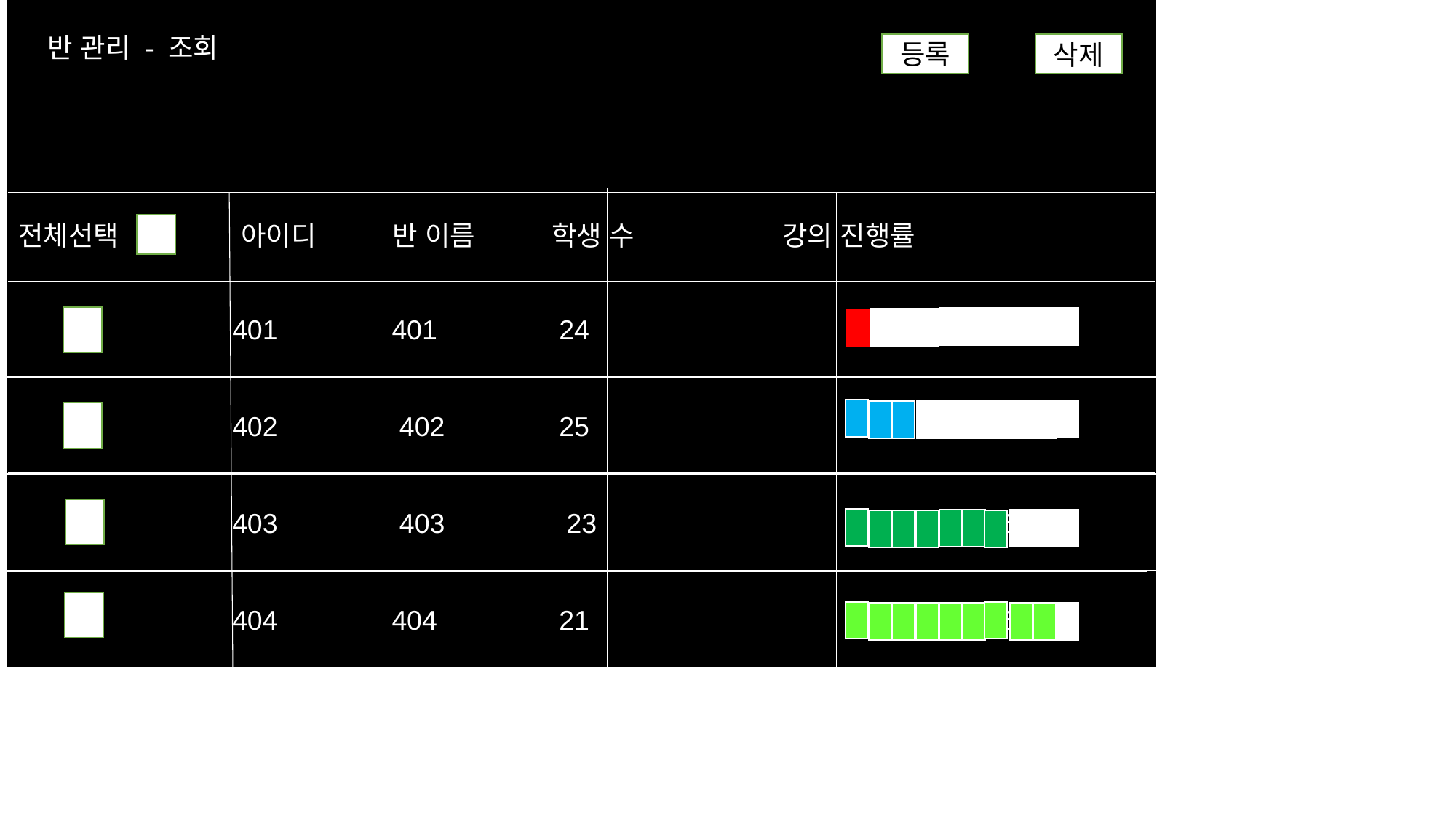

반 관리 - 조회
등록
등록
삭제

전체선택                아이디          반 이름          학생 수		강의 진행률

                            401               401                24			         10%

                            402                402               25			         30%

                            403                403                23			         70%

                            404               404                21			         90%